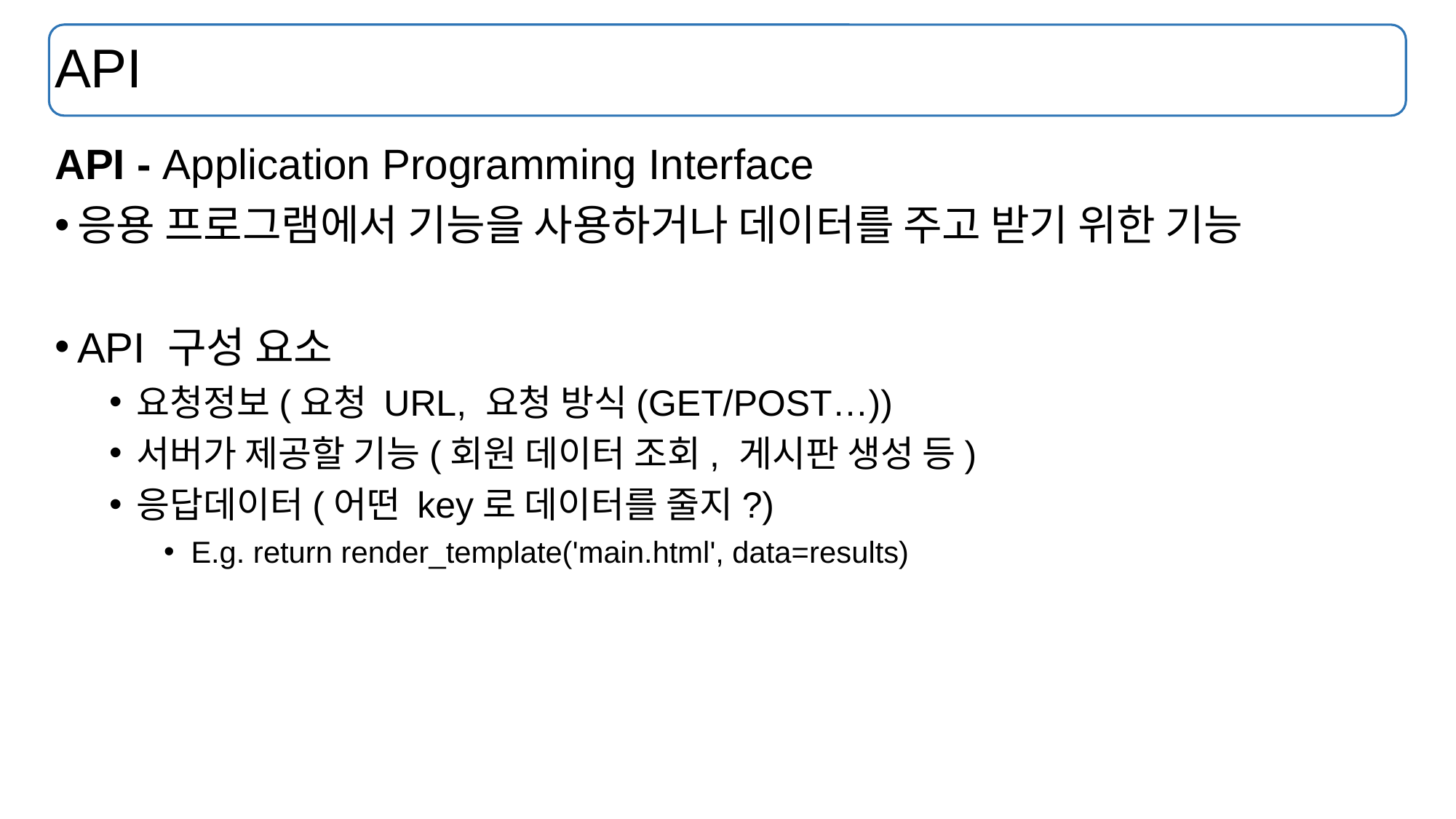

# API
API - Application Programming Interface
응용 프로그램에서 기능을 사용하거나 데이터를 주고 받기 위한 기능

API 구성 요소
요청정보(요청 URL, 요청 방식(GET/POST…))
서버가 제공할 기능(회원 데이터 조회, 게시판 생성 등)
응답데이터(어떤 key로 데이터를 줄지?)
E.g. return render_template('main.html', data=results)
5